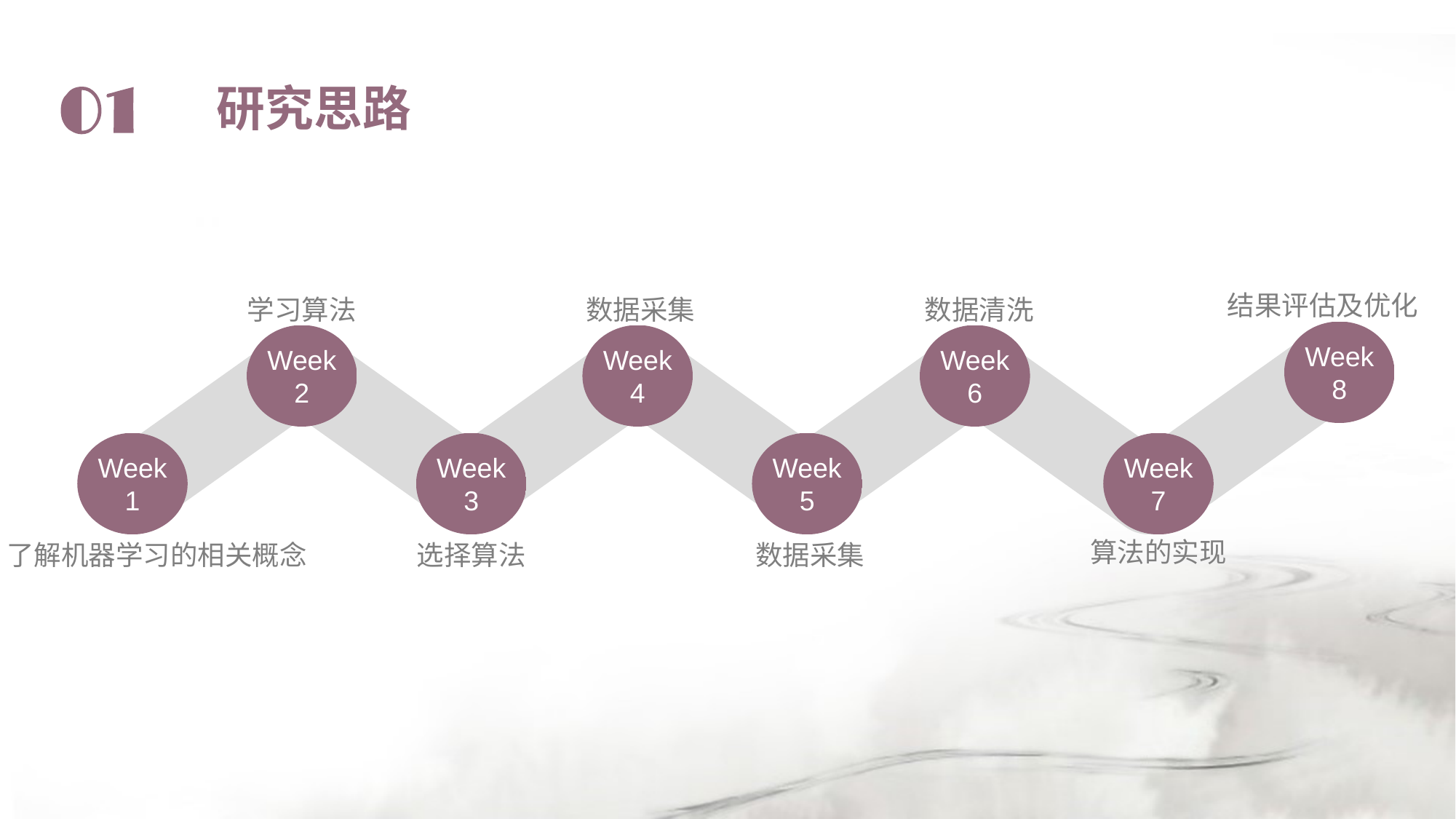

研究思路

结果评估及优化
学习算法
数据采集
数据清洗
Week8
Week2
Week4
Week6

Week1
Week3
Week5
Week7
算法的实现
了解机器学习的相关概念
选择算法
数据采集